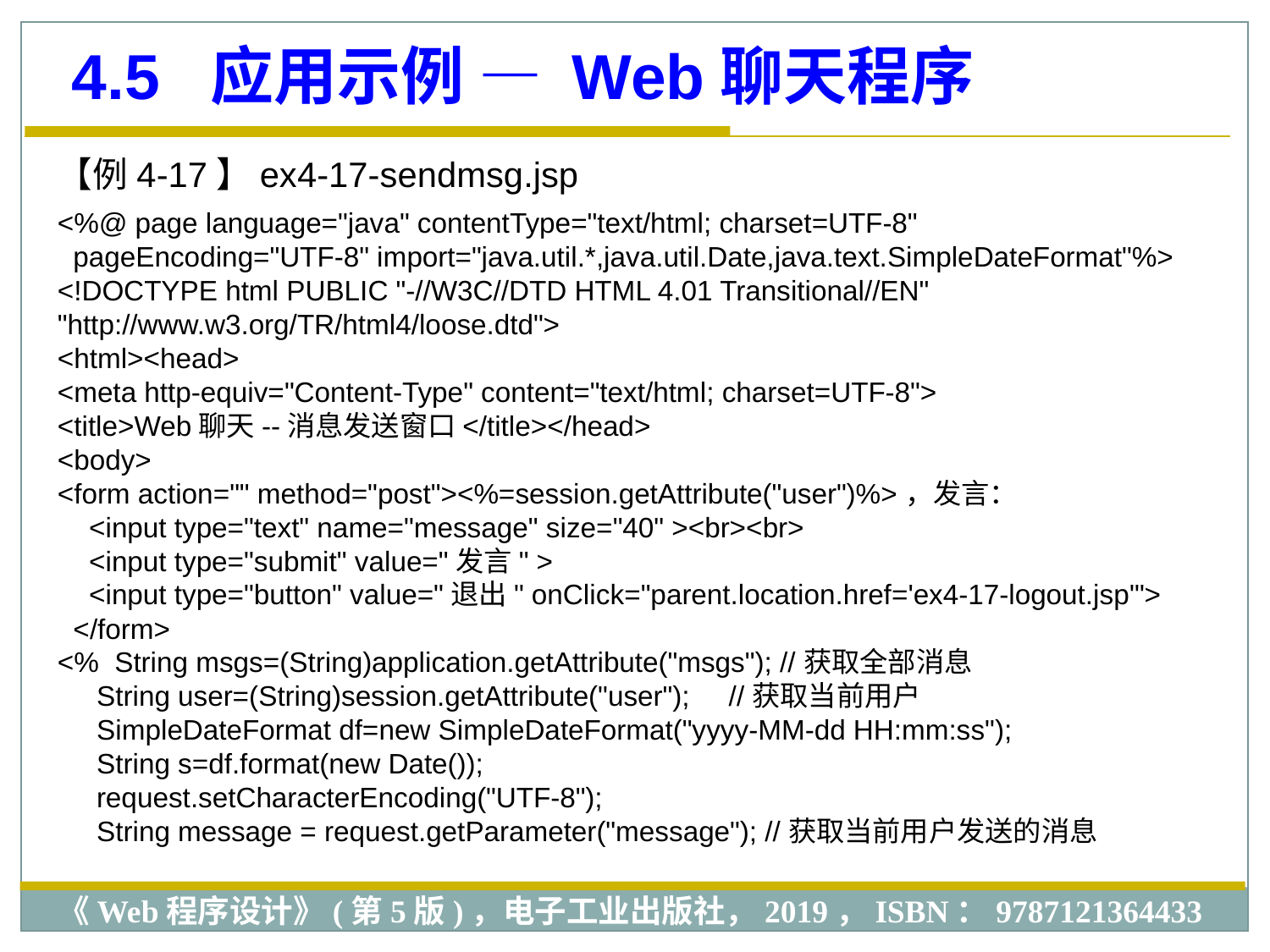

4.5  应用示例 — Web聊天程序
【例4-17】ex4-17-sendmsg.jsp
<%@ page language="java" contentType="text/html; charset=UTF-8"
  pageEncoding="UTF-8" import="java.util.*,java.util.Date,java.text.SimpleDateFormat"%>
<!DOCTYPE html PUBLIC "-//W3C//DTD HTML 4.01 Transitional//EN"
"http://www.w3.org/TR/html4/loose.dtd">
<html><head>
<meta http-equiv="Content-Type" content="text/html; charset=UTF-8">
<title>Web聊天--消息发送窗口</title></head>
<body>
<form action="" method="post"><%=session.getAttribute("user")%>，发言：
    <input type="text" name="message" size="40" ><br><br>
    <input type="submit" value="发言" >
    <input type="button" value="退出" onClick="parent.location.href='ex4-17-logout.jsp'">
  </form>
<%  String msgs=(String)application.getAttribute("msgs"); //获取全部消息
     String user=(String)session.getAttribute("user");     //获取当前用户
     SimpleDateFormat df=new SimpleDateFormat("yyyy-MM-dd HH:mm:ss");
     String s=df.format(new Date());
     request.setCharacterEncoding("UTF-8");
     String message = request.getParameter("message"); //获取当前用户发送的消息